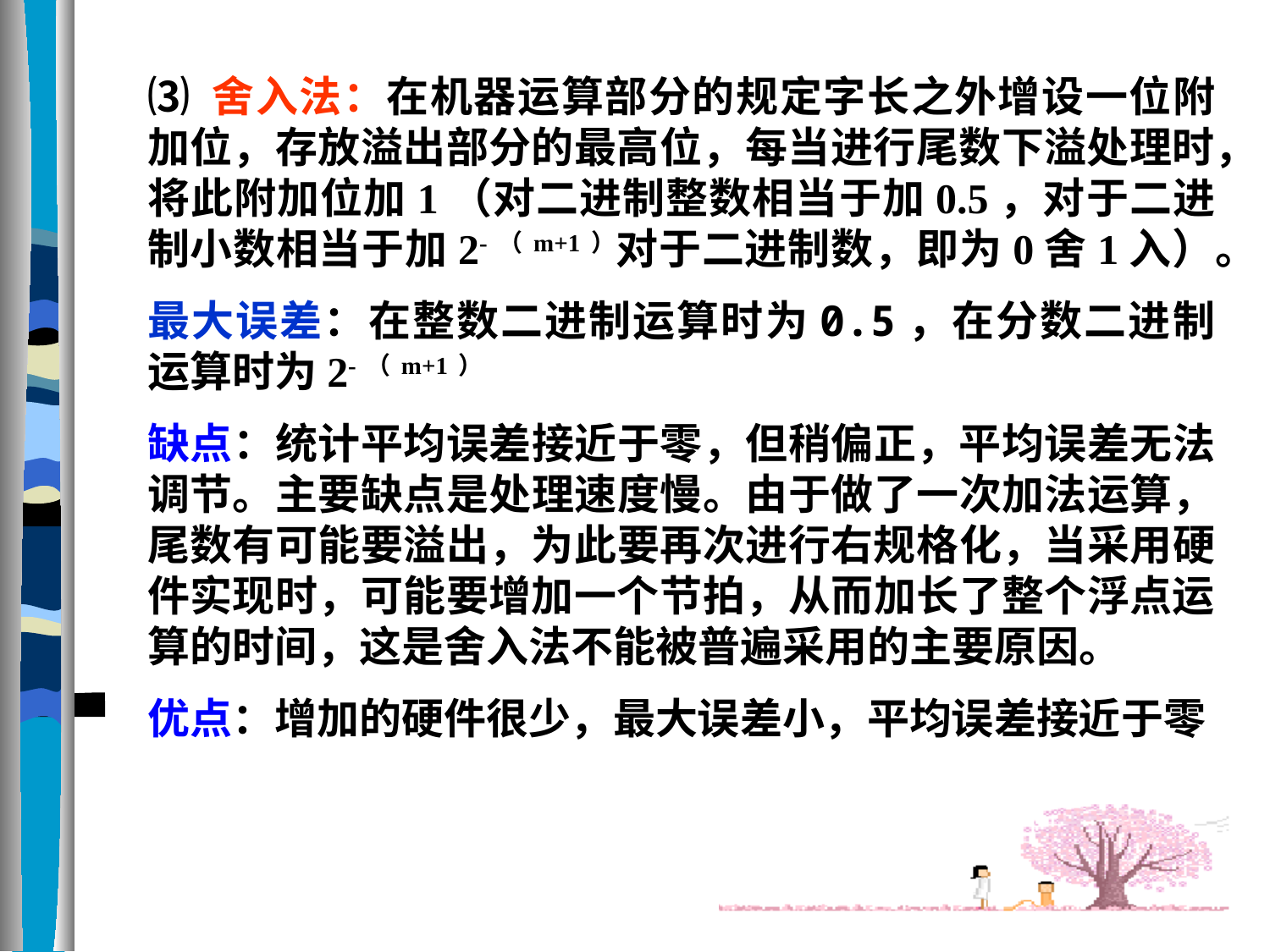

⑶ 舍入法：在机器运算部分的规定字长之外增设一位附加位，存放溢出部分的最高位，每当进行尾数下溢处理时，将此附加位加1（对二进制整数相当于加0.5，对于二进制小数相当于加2-（m+1）对于二进制数，即为0舍1入）。
最大误差：在整数二进制运算时为0.5，在分数二进制运算时为2-（m+1）
缺点：统计平均误差接近于零，但稍偏正，平均误差无法调节。主要缺点是处理速度慢。由于做了一次加法运算，尾数有可能要溢出，为此要再次进行右规格化，当采用硬件实现时，可能要增加一个节拍，从而加长了整个浮点运算的时间，这是舍入法不能被普遍采用的主要原因。
优点：增加的硬件很少，最大误差小，平均误差接近于零